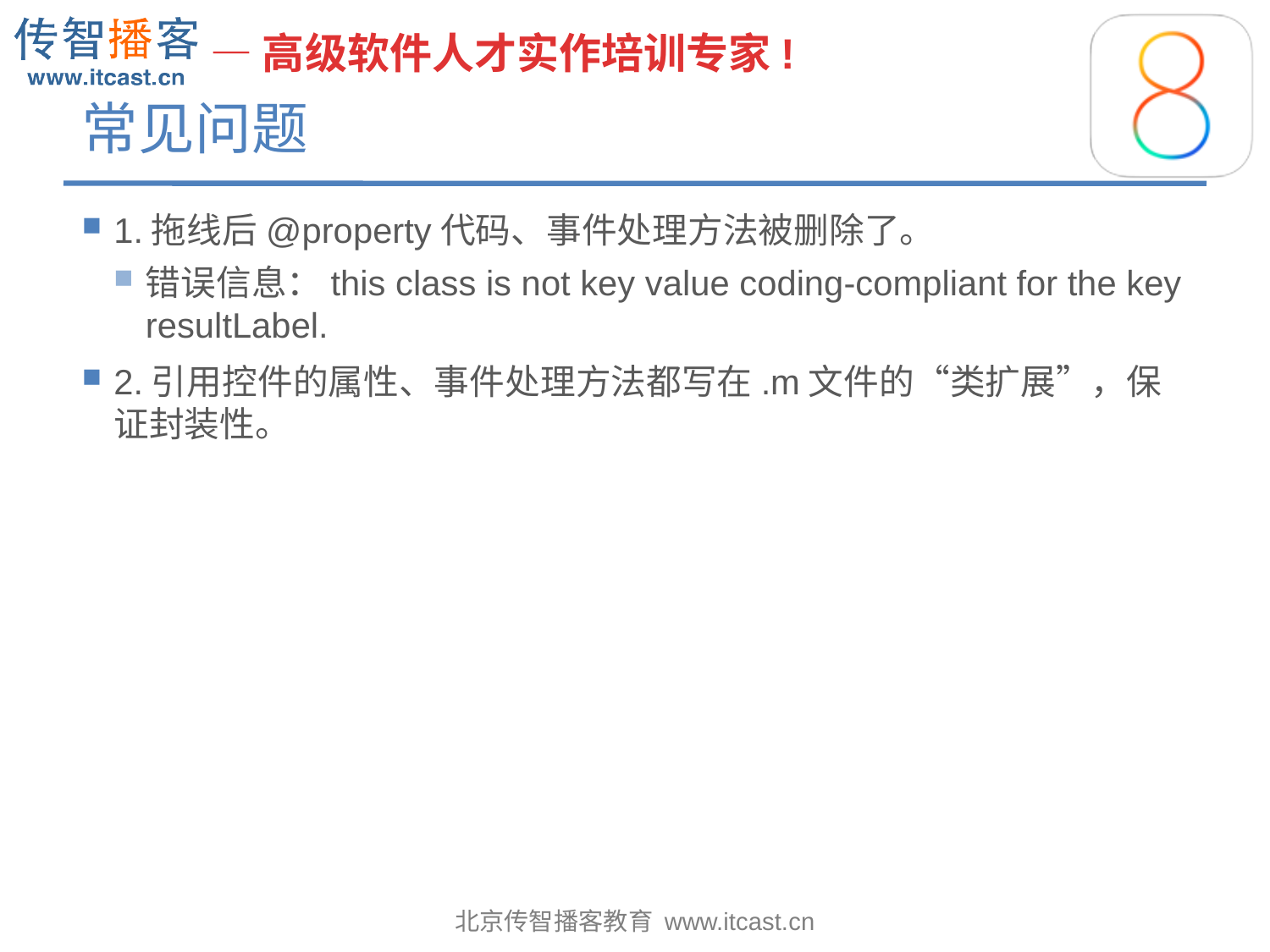

# 常见问题
1.拖线后@property代码、事件处理方法被删除了。
错误信息：this class is not key value coding-compliant for the key resultLabel.
2.引用控件的属性、事件处理方法都写在.m文件的“类扩展”，保证封装性。